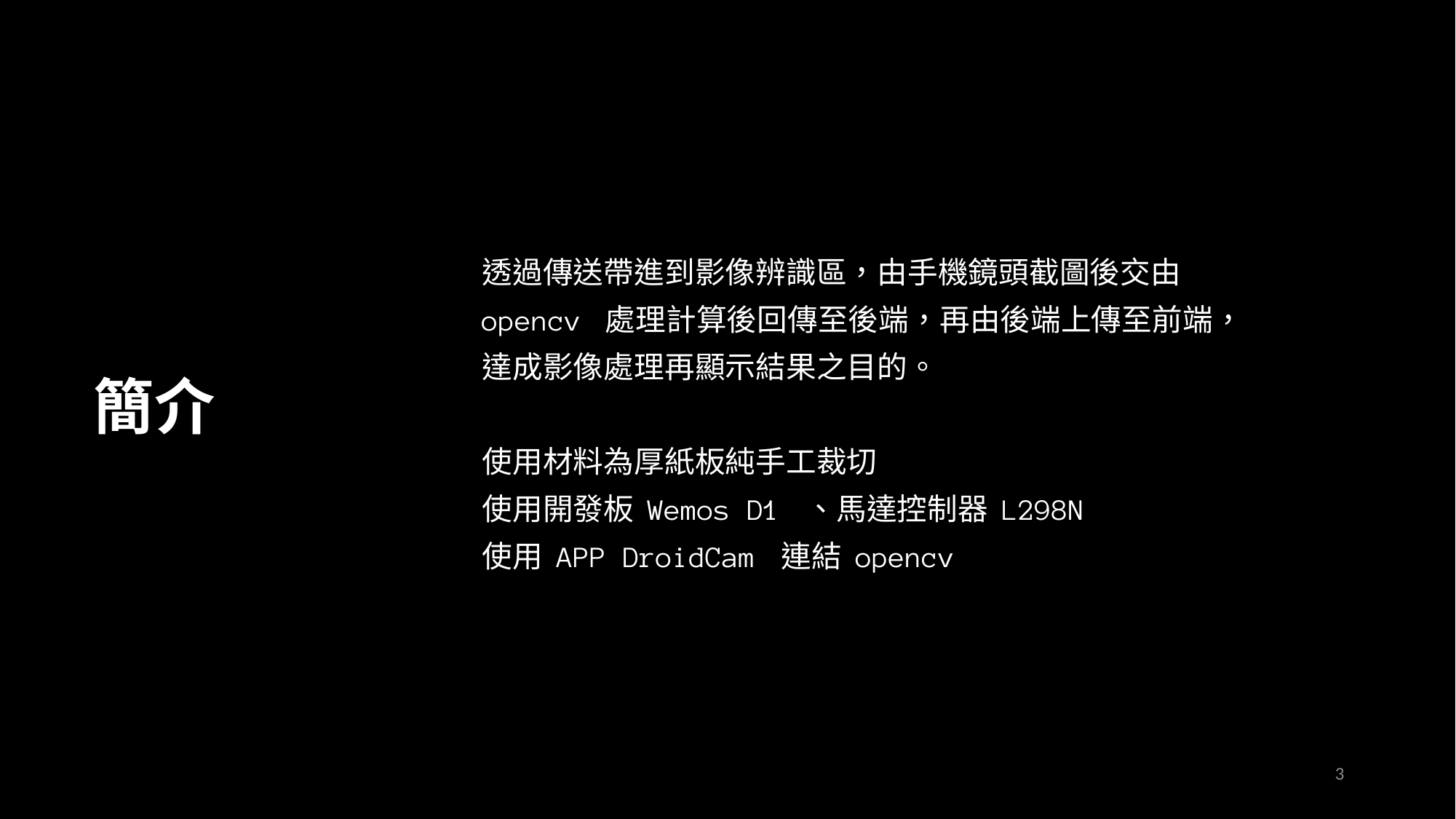

簡介
透過傳送帶進到影像辨識區，由手機鏡頭截圖後交由opencv 處理計算後回傳至後端，再由後端上傳至前端，達成影像處理再顯示結果之目的。

使用材料為厚紙板純手工裁切
使用開發板 Wemos D1 、馬達控制器 L298N
使用 APP DroidCam 連結 opencv
3